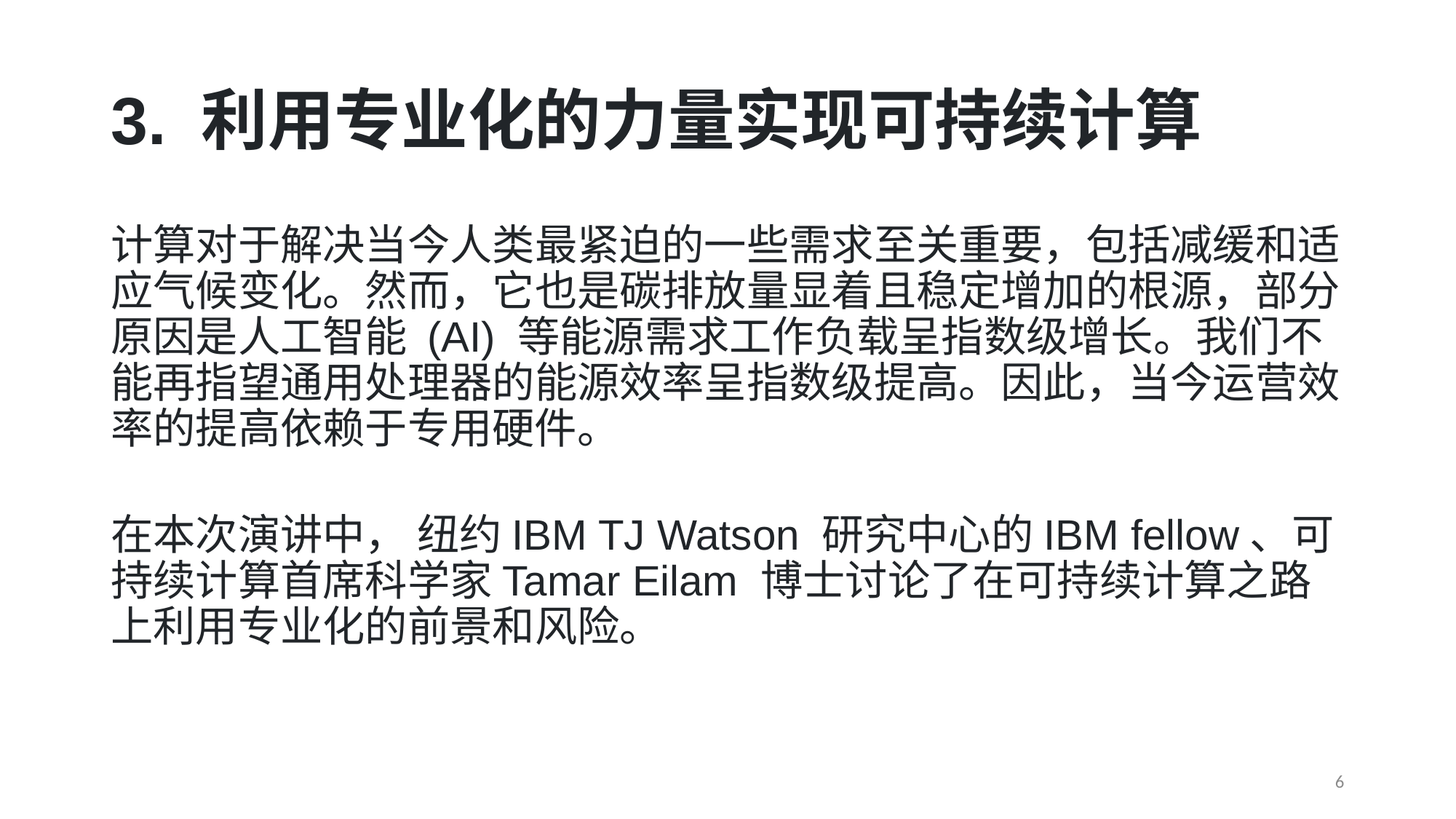

# 3. 利用专业化的力量实现可持续计算
计算对于解决当今人类最紧迫的一些需求至关重要，包括减缓和适应气候变化。然而，它也是碳排放量显着且稳定增加的根源，部分原因是人工智能 (AI) 等能源需求工作负载呈指数级增长。我们不能再指望通用处理器的能源效率呈指数级提高。因此，当今运营效率的提高依赖于专用硬件。
在本次演讲中， 纽约IBM TJ Watson 研究中心的IBM fellow、可持续计算首席科学家Tamar Eilam 博士讨论了在可持续计算之路上利用专业化的前景和风险。
6